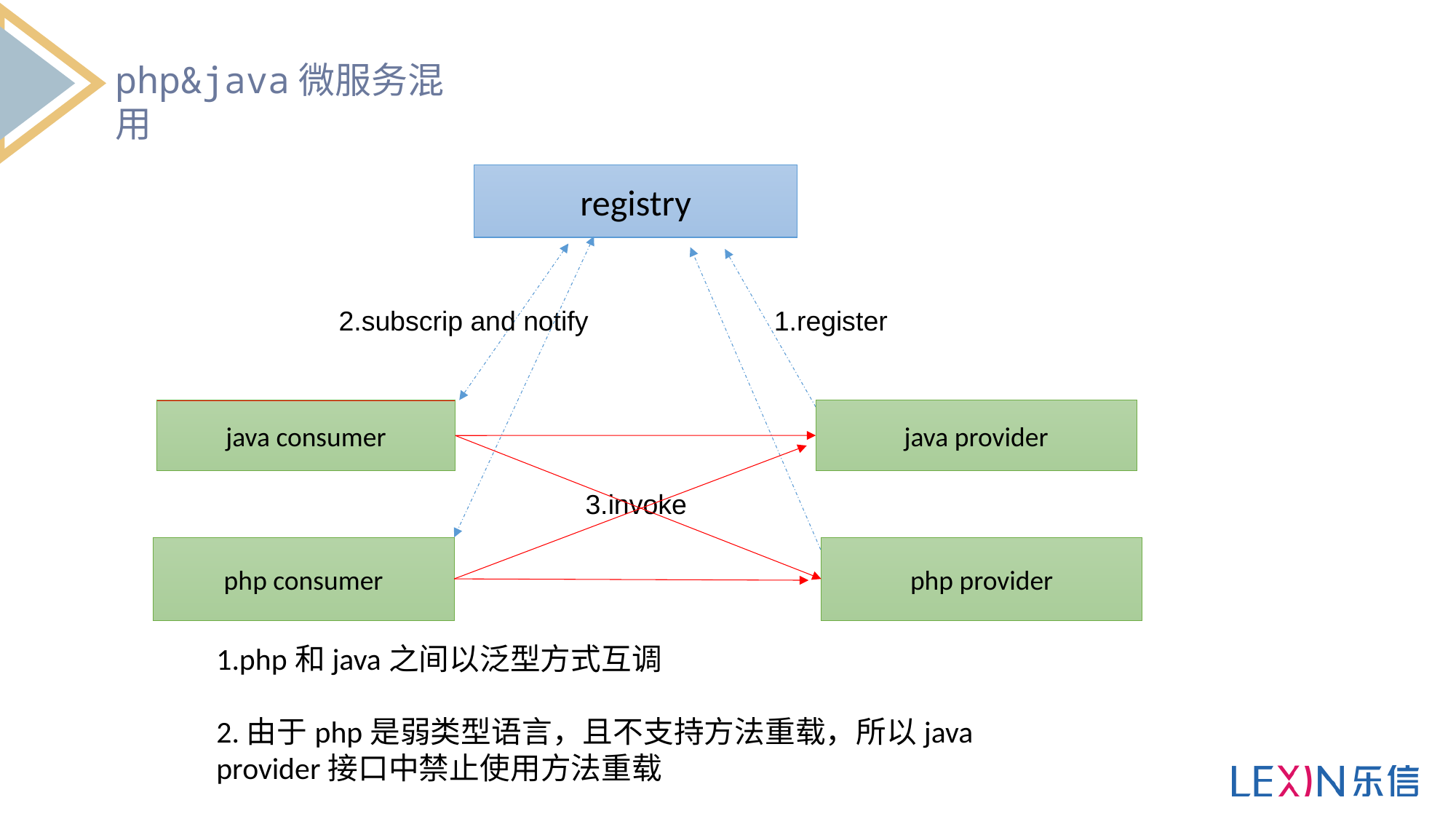

php&java微服务混用
registry
1.register
2.subscrip and notify
java provider
java consumer
3.invoke
php consumer
php provider
1.php和java之间以泛型方式互调

2.由于php是弱类型语言，且不支持方法重载，所以java provider接口中禁止使用方法重载